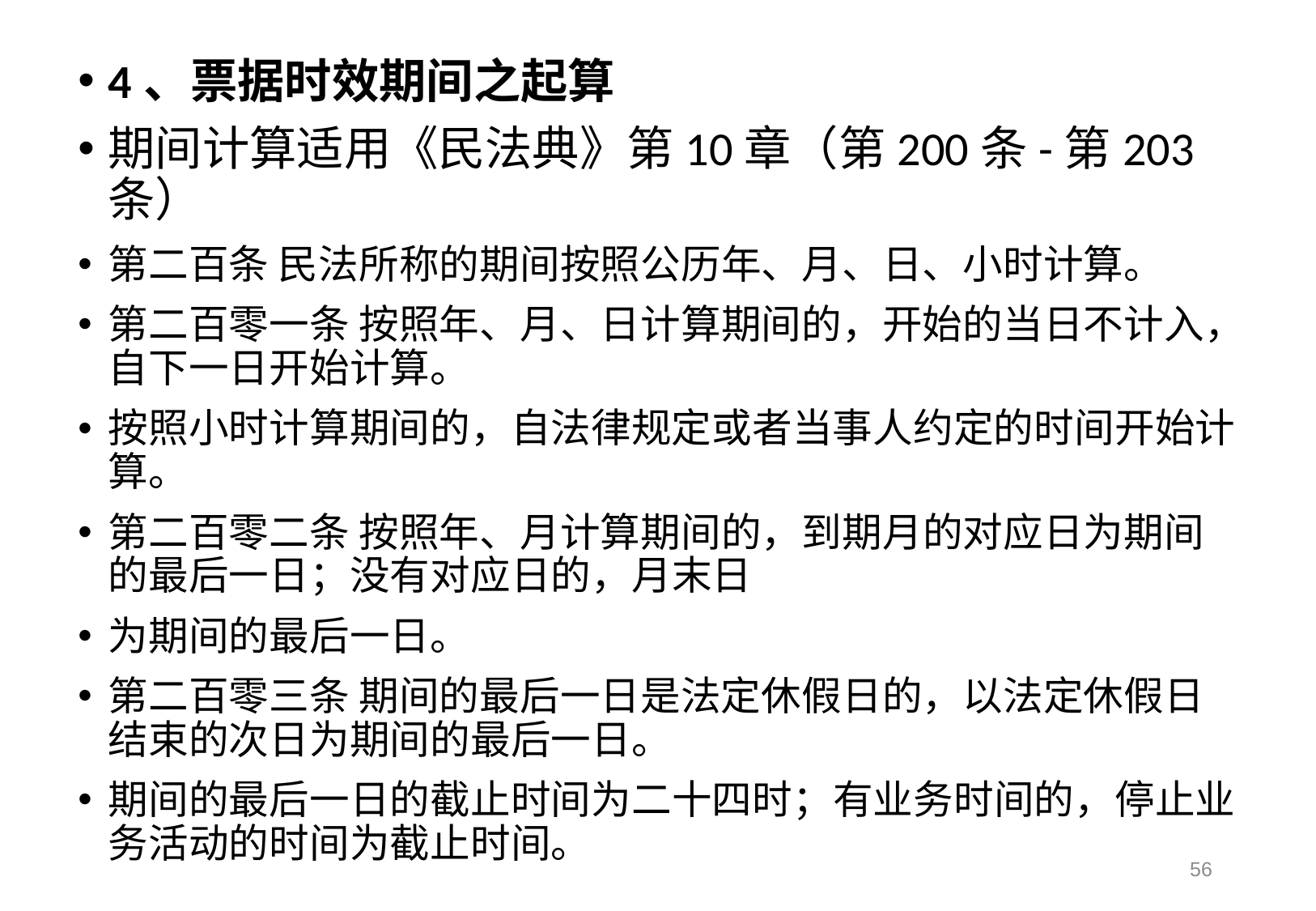

4、票据时效期间之起算
期间计算适用《民法典》第10章（第200条-第203条）
第二百条 民法所称的期间按照公历年、月、日、小时计算。
第二百零一条 按照年、月、日计算期间的，开始的当日不计入，自下一日开始计算。
按照小时计算期间的，自法律规定或者当事人约定的时间开始计算。
第二百零二条 按照年、月计算期间的，到期月的对应日为期间的最后一日；没有对应日的，月末日
为期间的最后一日。
第二百零三条 期间的最后一日是法定休假日的，以法定休假日结束的次日为期间的最后一日。
期间的最后一日的截止时间为二十四时；有业务时间的，停止业务活动的时间为截止时间。
56